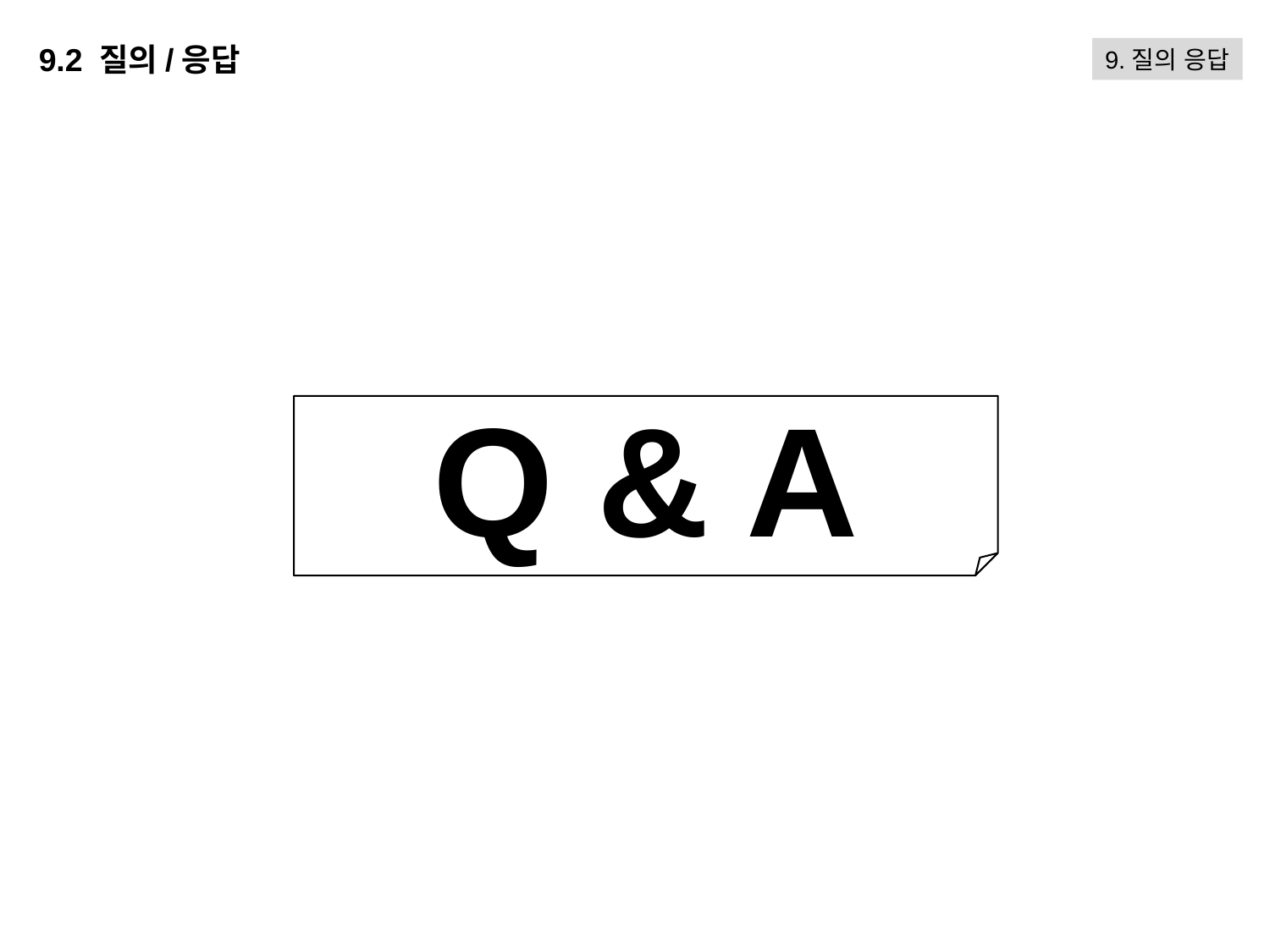

9.2 질의/응답
9.질의 응답
Q & A